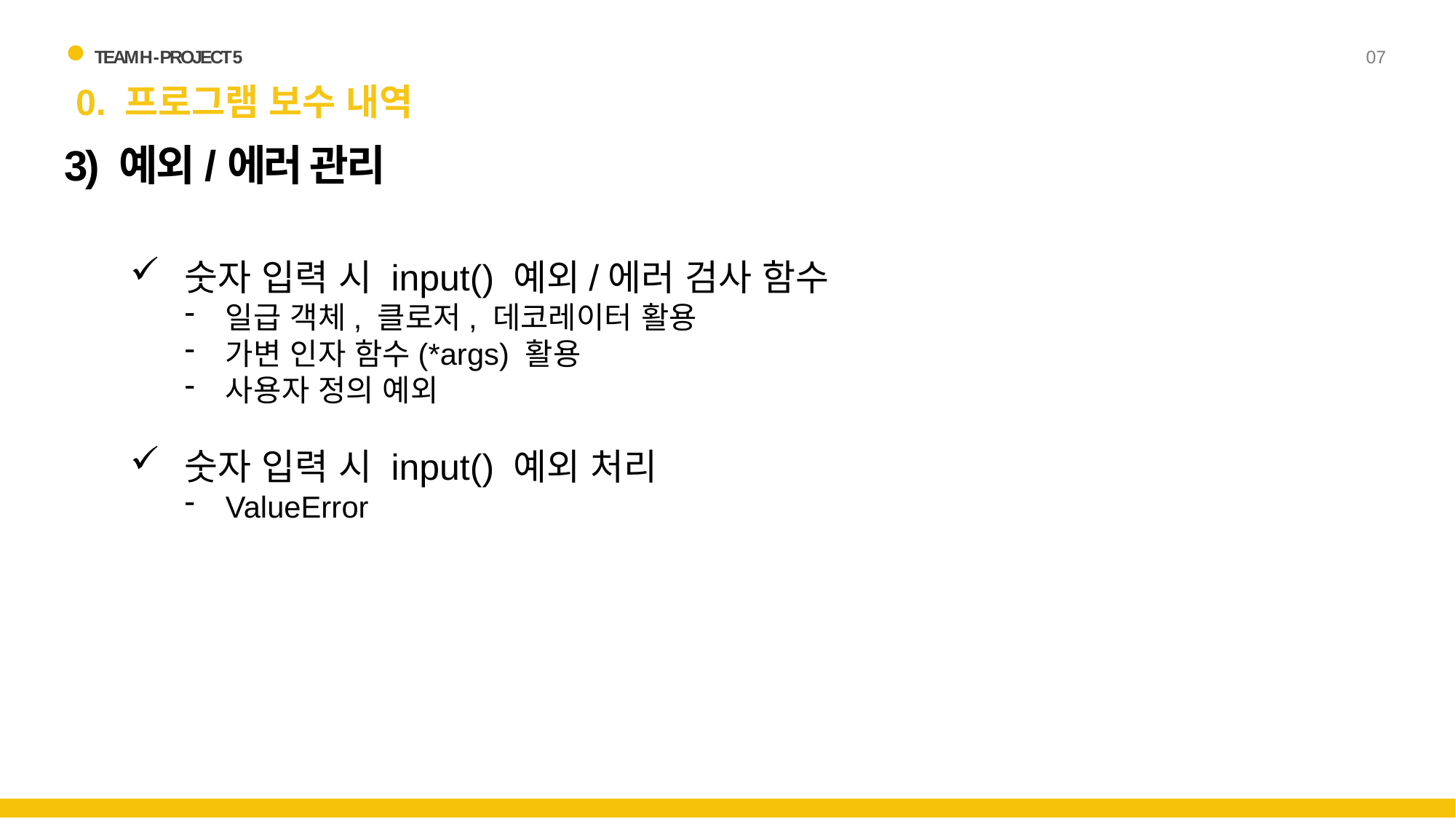

TEAM H - PROJECT 5
07

0. 프로그램 보수 내역
3) 예외/에러 관리
숫자 입력 시 input() 예외/에러 검사 함수
일급 객체, 클로저, 데코레이터 활용
가변 인자 함수(*args) 활용
사용자 정의 예외

숫자 입력 시 input() 예외 처리
ValueError